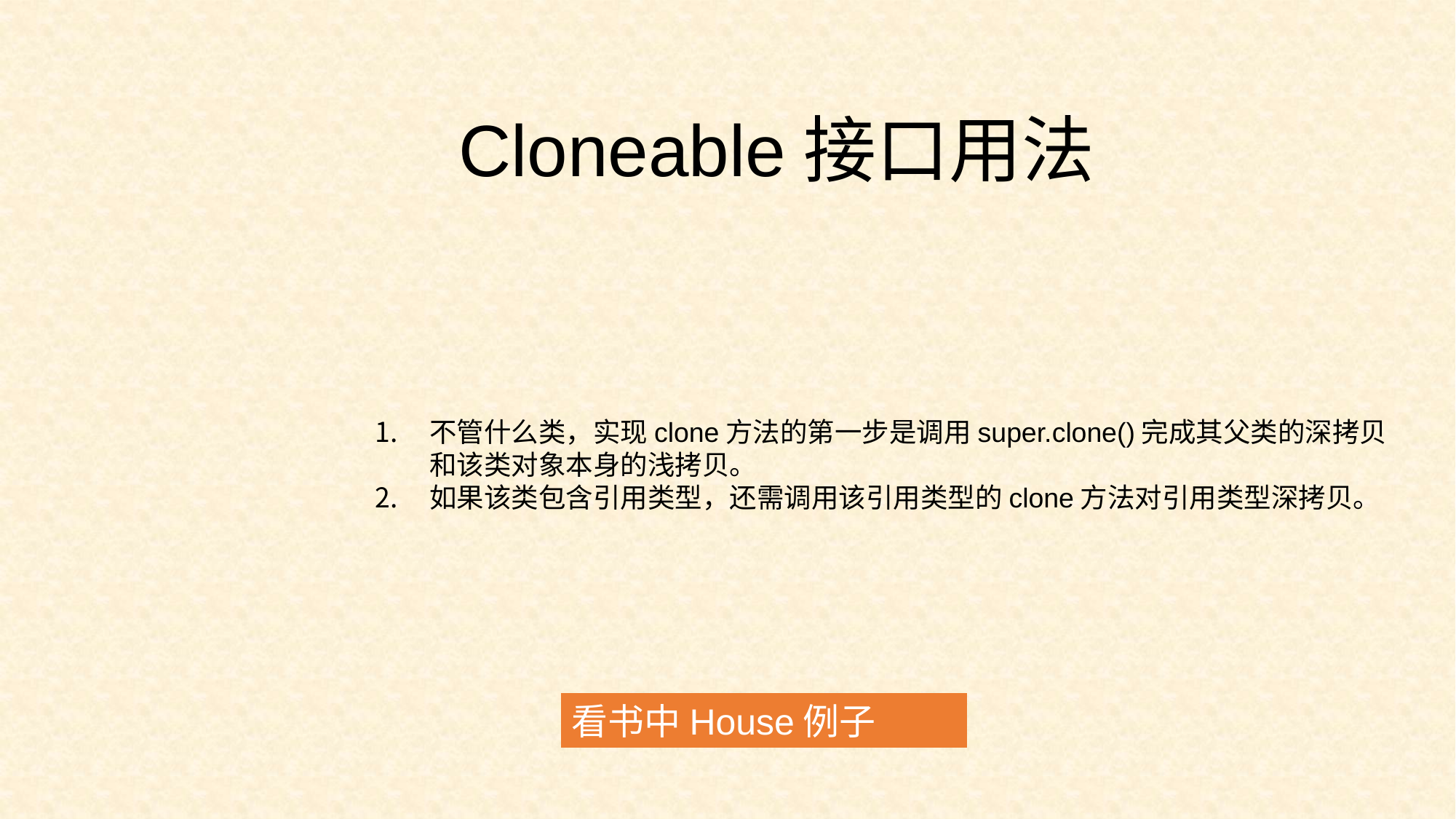

Cloneable接口用法
不管什么类，实现clone方法的第一步是调用super.clone()完成其父类的深拷贝和该类对象本身的浅拷贝。
如果该类包含引用类型，还需调用该引用类型的clone方法对引用类型深拷贝。
看书中House例子